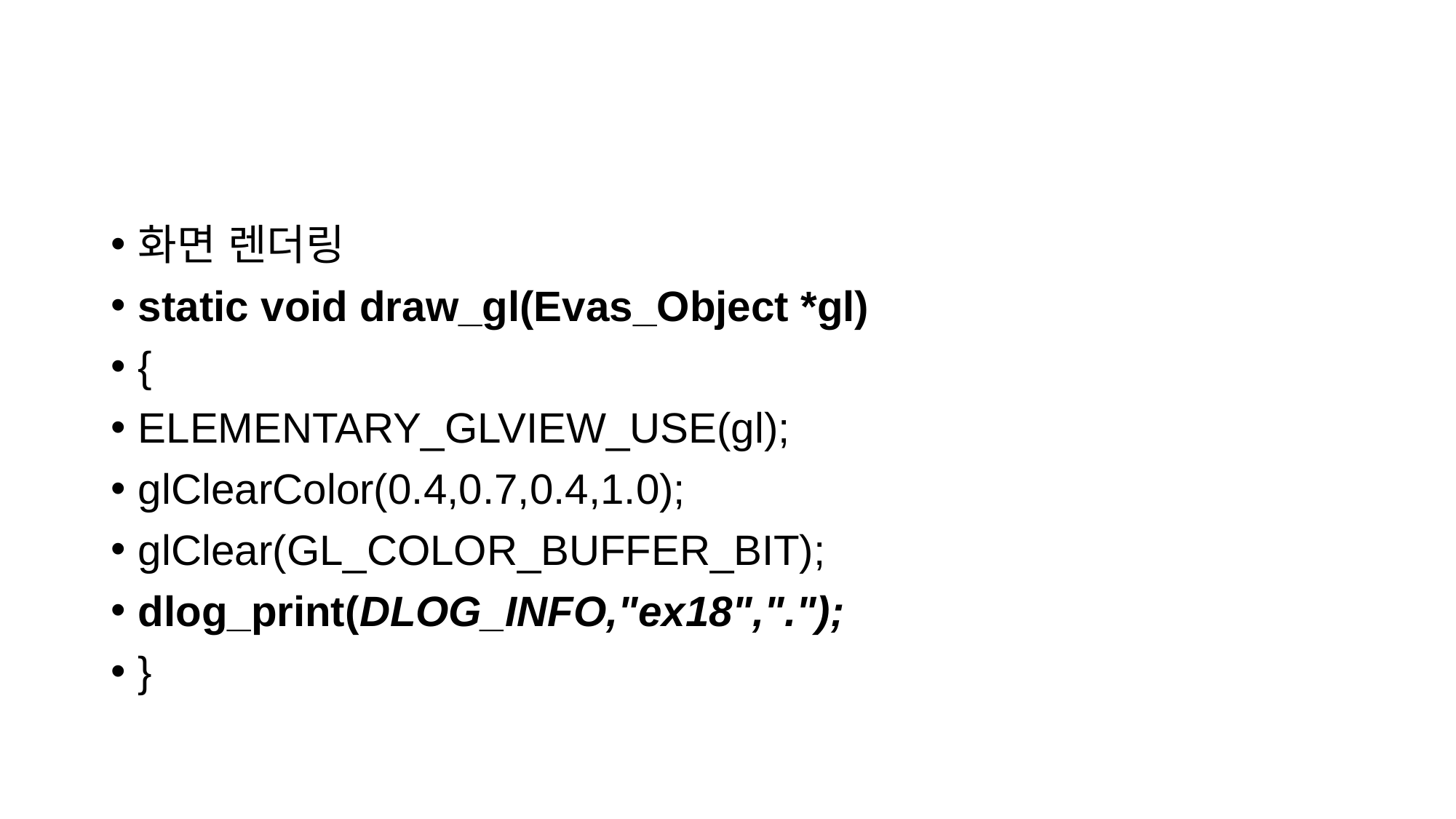

#
화면 렌더링
static void draw_gl(Evas_Object *gl)
{
ELEMENTARY_GLVIEW_USE(gl);
glClearColor(0.4,0.7,0.4,1.0);
glClear(GL_COLOR_BUFFER_BIT);
dlog_print(DLOG_INFO,"ex18",".");
}